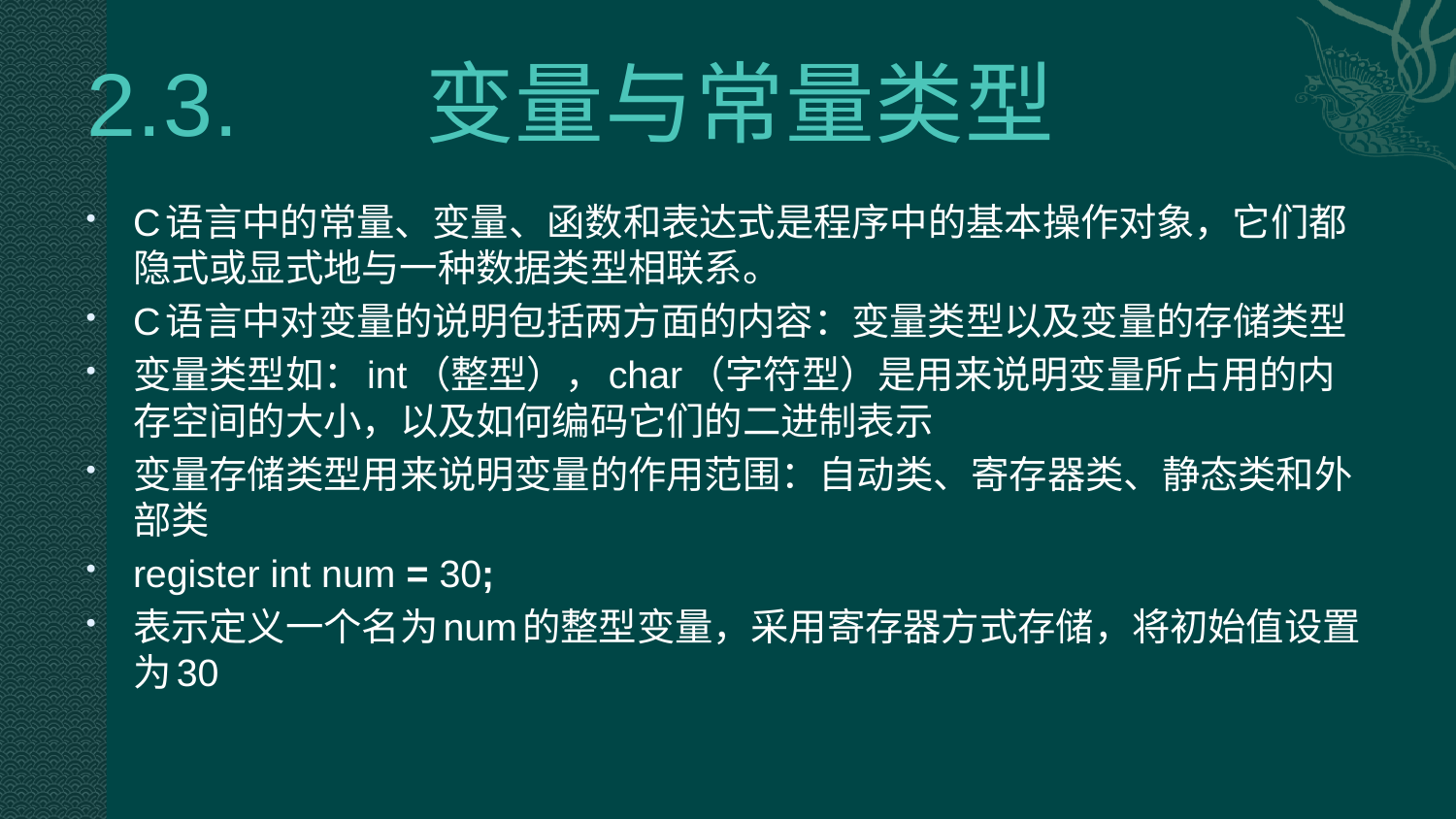

# 2.3.	 变量与常量类型
C语言中的常量、变量、函数和表达式是程序中的基本操作对象，它们都隐式或显式地与一种数据类型相联系。
C语言中对变量的说明包括两方面的内容：变量类型以及变量的存储类型
变量类型如：int（整型），char（字符型）是用来说明变量所占用的内存空间的大小，以及如何编码它们的二进制表示
变量存储类型用来说明变量的作用范围：自动类、寄存器类、静态类和外部类
register int num = 30;
表示定义一个名为num的整型变量，采用寄存器方式存储，将初始值设置为30